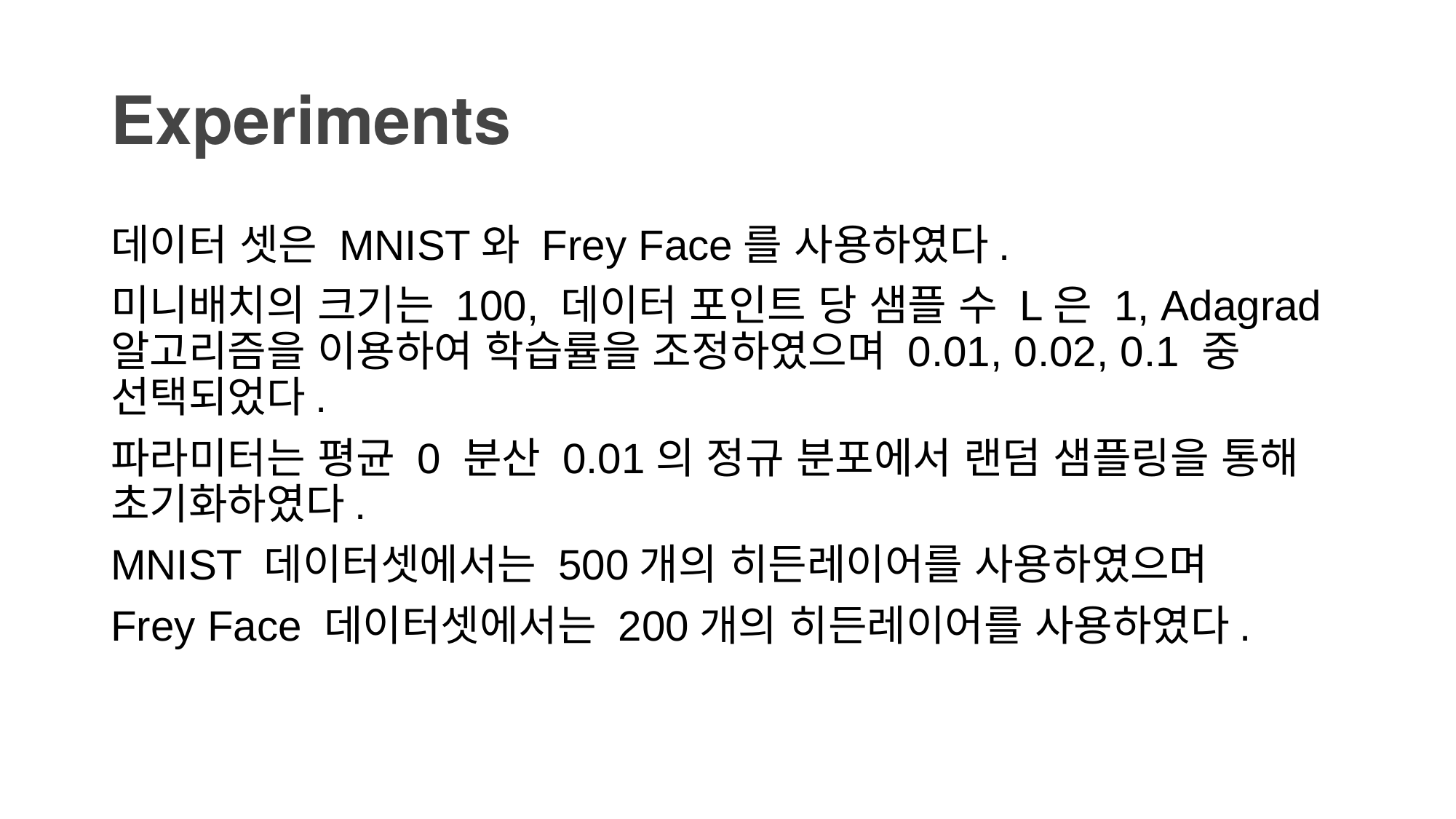

# Experiments
데이터 셋은 MNIST와 Frey Face를 사용하였다.
미니배치의 크기는 100, 데이터 포인트 당 샘플 수 L은 1, Adagrad알고리즘을 이용하여 학습률을 조정하였으며 0.01, 0.02, 0.1 중 선택되었다.
파라미터는 평균 0 분산 0.01의 정규 분포에서 랜덤 샘플링을 통해 초기화하였다.
MNIST 데이터셋에서는 500개의 히든레이어를 사용하였으며
Frey Face 데이터셋에서는 200개의 히든레이어를 사용하였다.